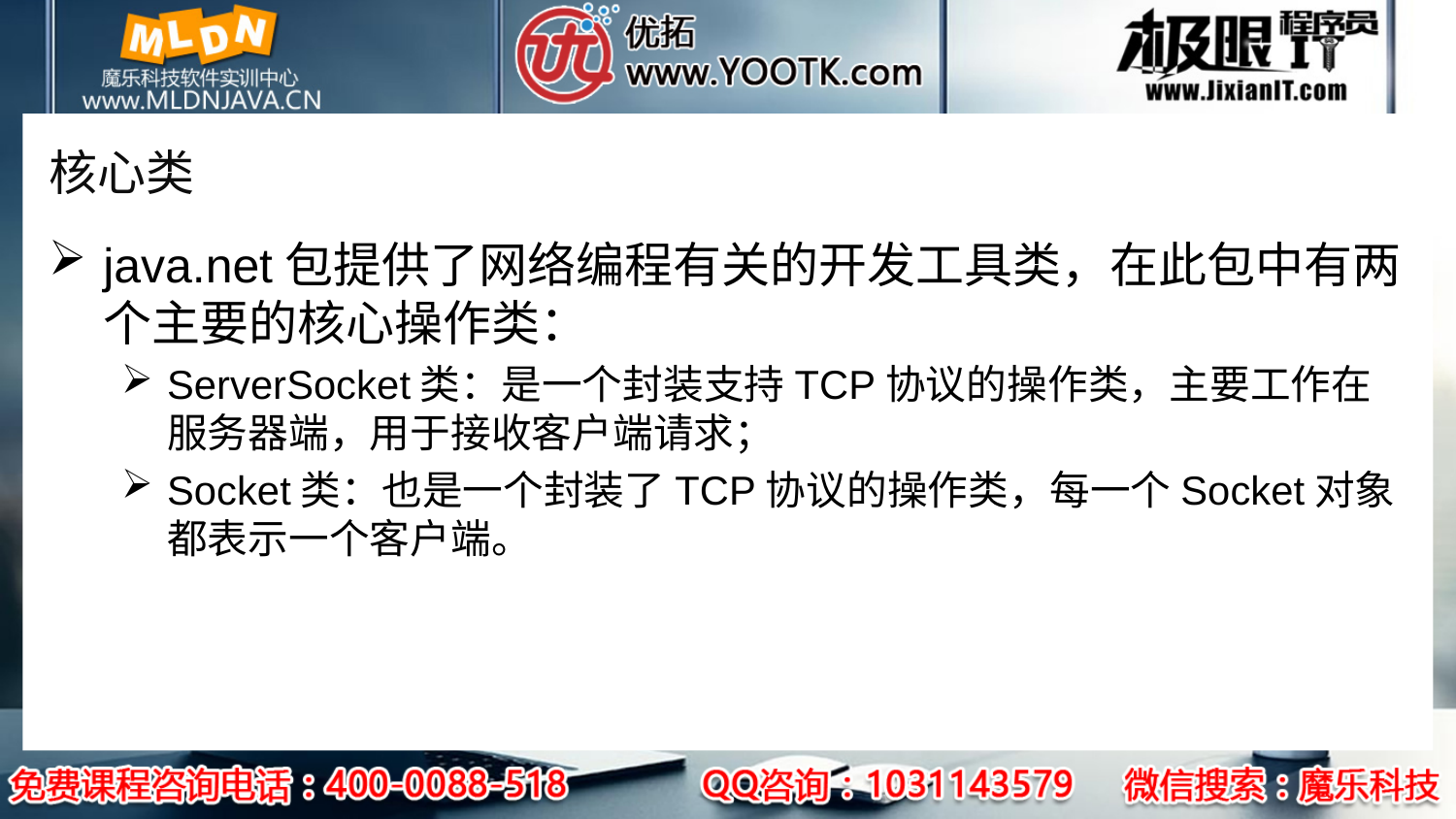

# 核心类
java.net包提供了网络编程有关的开发工具类，在此包中有两个主要的核心操作类：
ServerSocket类：是一个封装支持TCP协议的操作类，主要工作在服务器端，用于接收客户端请求；
Socket类：也是一个封装了TCP协议的操作类，每一个Socket对象都表示一个客户端。